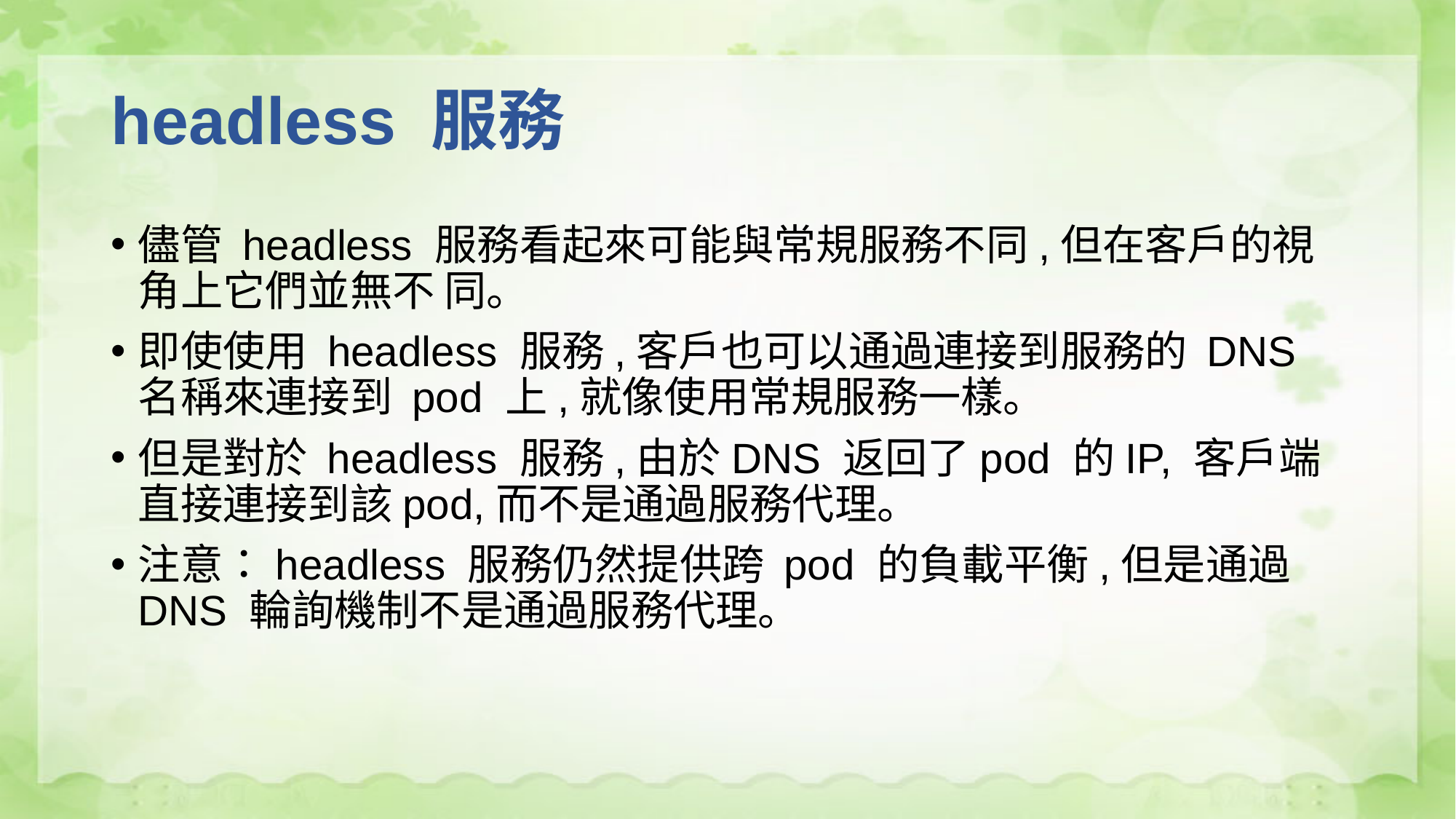

# headless 服務
儘管 headless 服務看起來可能與常規服務不同,但在客戶的視角上它們並無不 同。
即使使用 headless 服務,客戶也可以通過連接到服務的 DNS 名稱來連接到 pod 上,就像使用常規服務一樣。
但是對於 headless 服務,由於DNS 返回了pod 的IP, 客戶端直接連接到該pod,而不是通過服務代理。
注意：headless 服務仍然提供跨 pod 的負載平衡,但是通過DNS 輪詢機制不是通過服務代理。